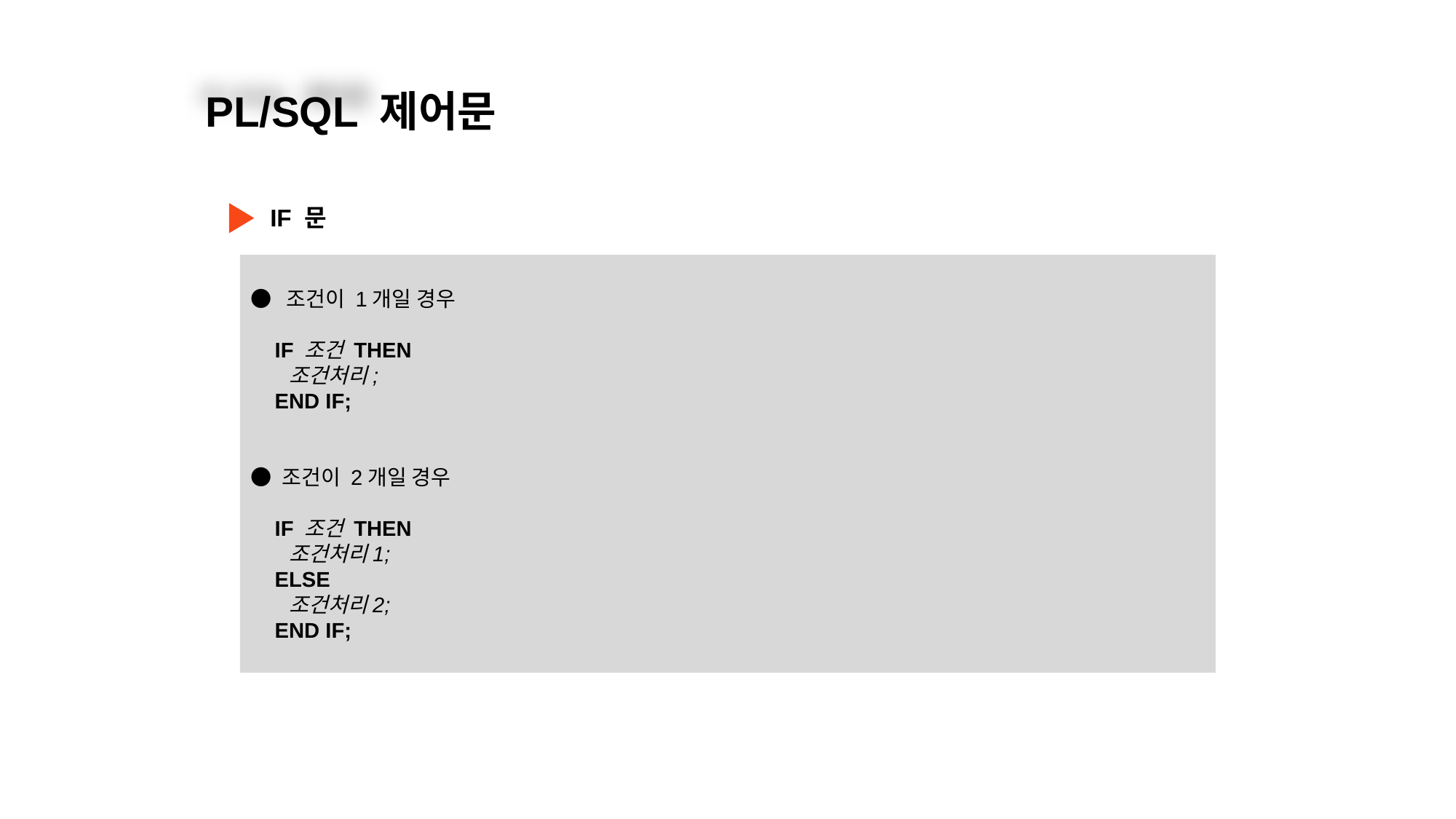

PL/SQL 제어문

IF 문

●  조건이 1개일 경우

    IF 조건 THEN
       조건처리;
    END IF;

● 조건이 2개일 경우

    IF 조건 THEN
       조건처리1;
    ELSE
       조건처리2;
    END IF;